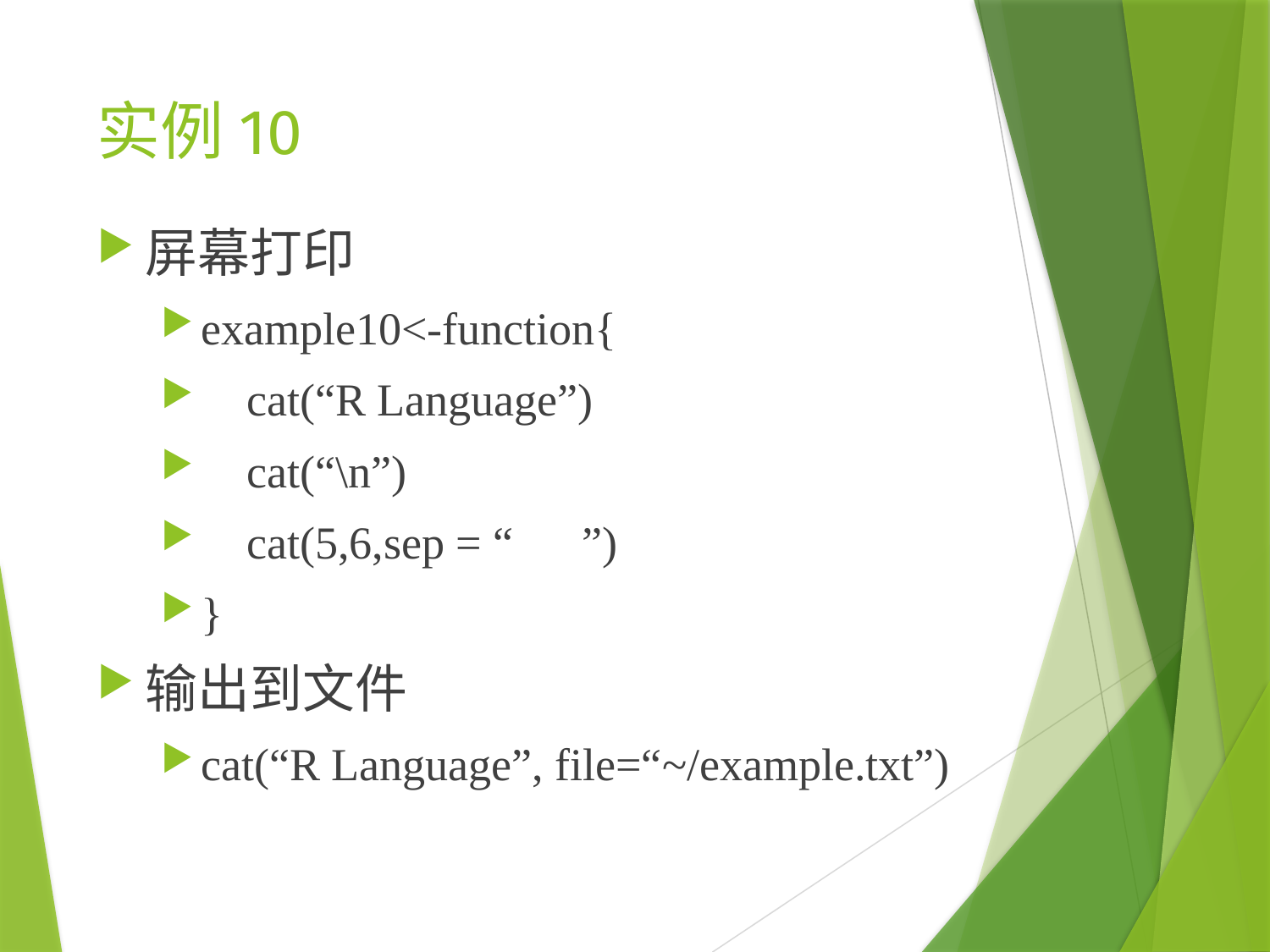

# 实例10
屏幕打印
example10<-function{
    cat(“R Language”)
    cat(“\n”)
    cat(5,6,sep = “      ”)
}
输出到文件
cat(“R Language”, file=“~/example.txt”)